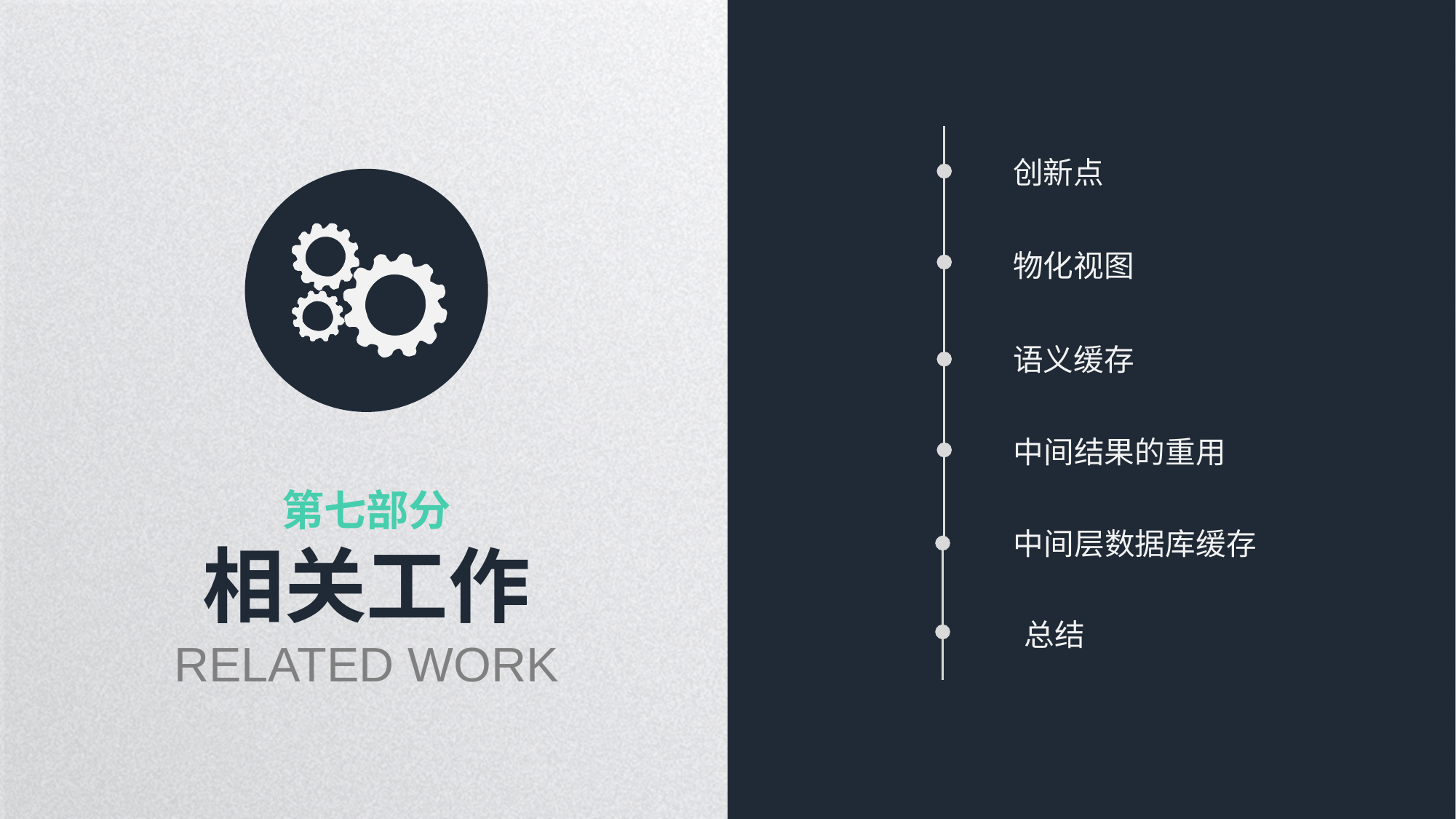

创新点

物化视图
语义缓存
中间结果的重用
第七部分
中间层数据库缓存
相关工作
RELATED WORK
总结
延时符